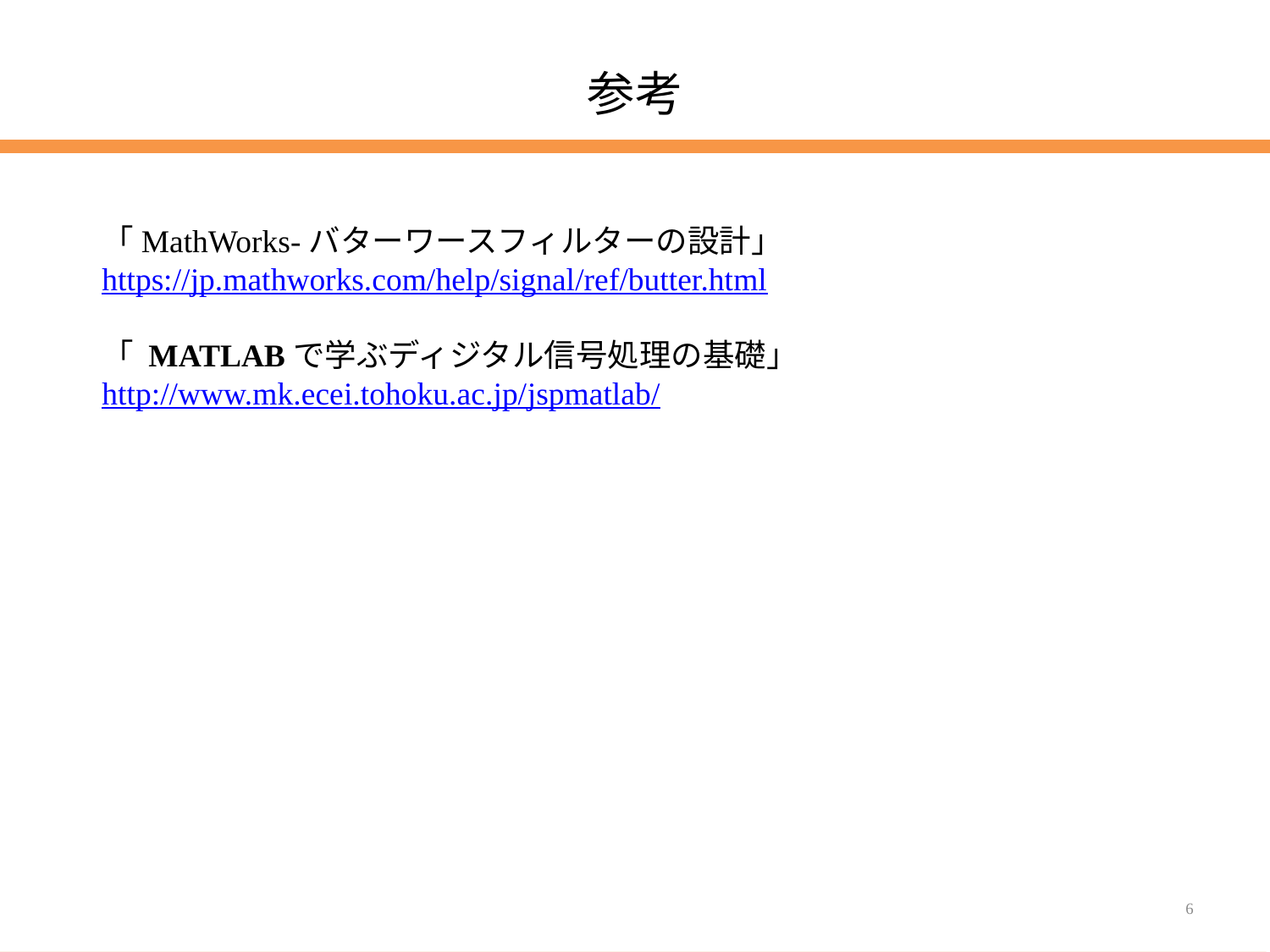

# 参考
「MathWorks-バターワースフィルターの設計」
https://jp.mathworks.com/help/signal/ref/butter.html

「 MATLABで学ぶディジタル信号処理の基礎」
http://www.mk.ecei.tohoku.ac.jp/jspmatlab/
6